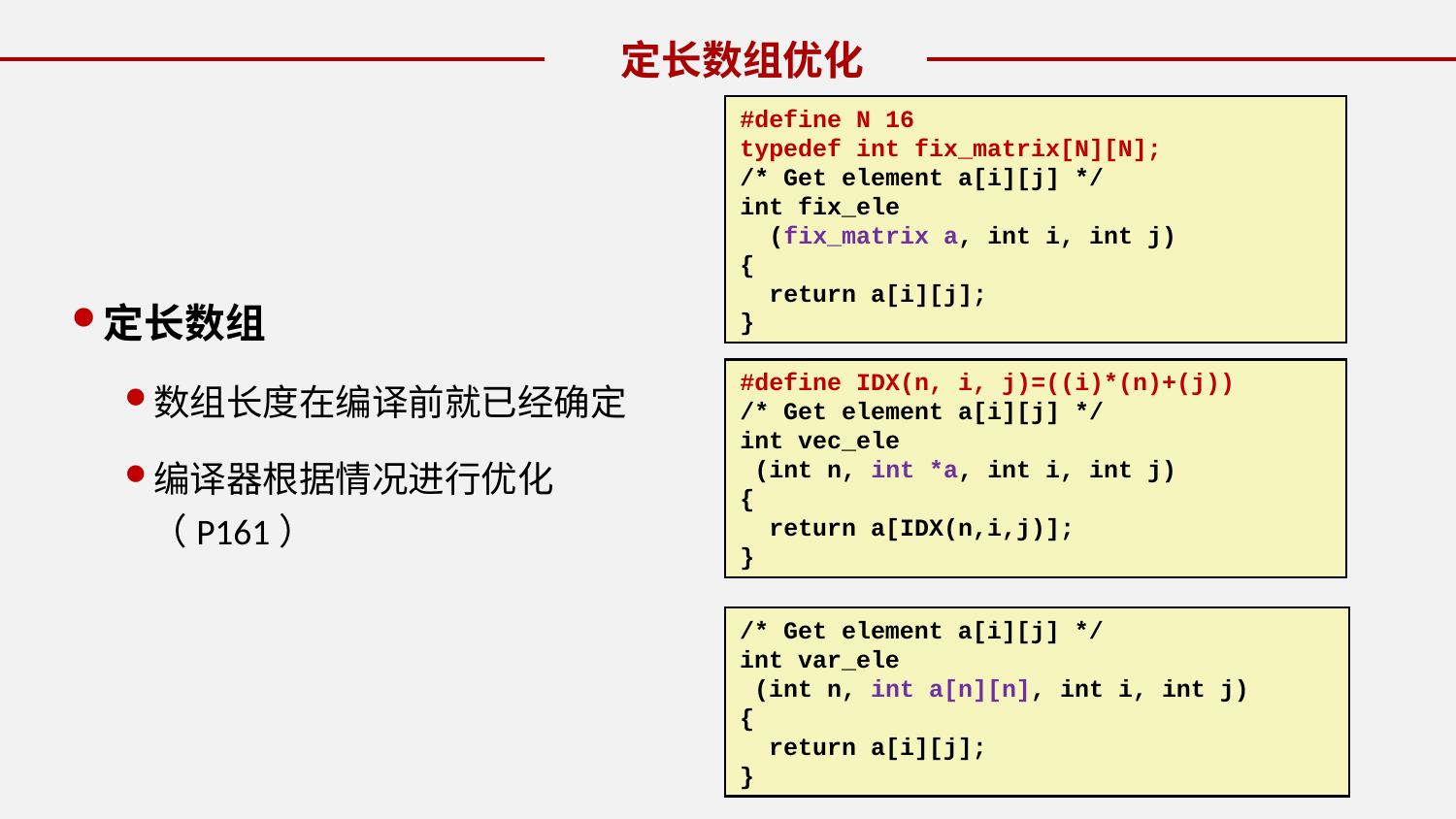

定长数组优化
#define N 16
typedef int fix_matrix[N][N];
/* Get element a[i][j] */
int fix_ele
  (fix_matrix a, int i, int j)
{
  return a[i][j];
}
定长数组
数组长度在编译前就已经确定
编译器根据情况进行优化（P161）
#define IDX(n, i, j)=((i)*(n)+(j))
/* Get element a[i][j] */
int vec_ele
 (int n, int *a, int i, int j)
{
  return a[IDX(n,i,j)];
}
/* Get element a[i][j] */
int var_ele
 (int n, int a[n][n], int i, int j)
{
  return a[i][j];
}